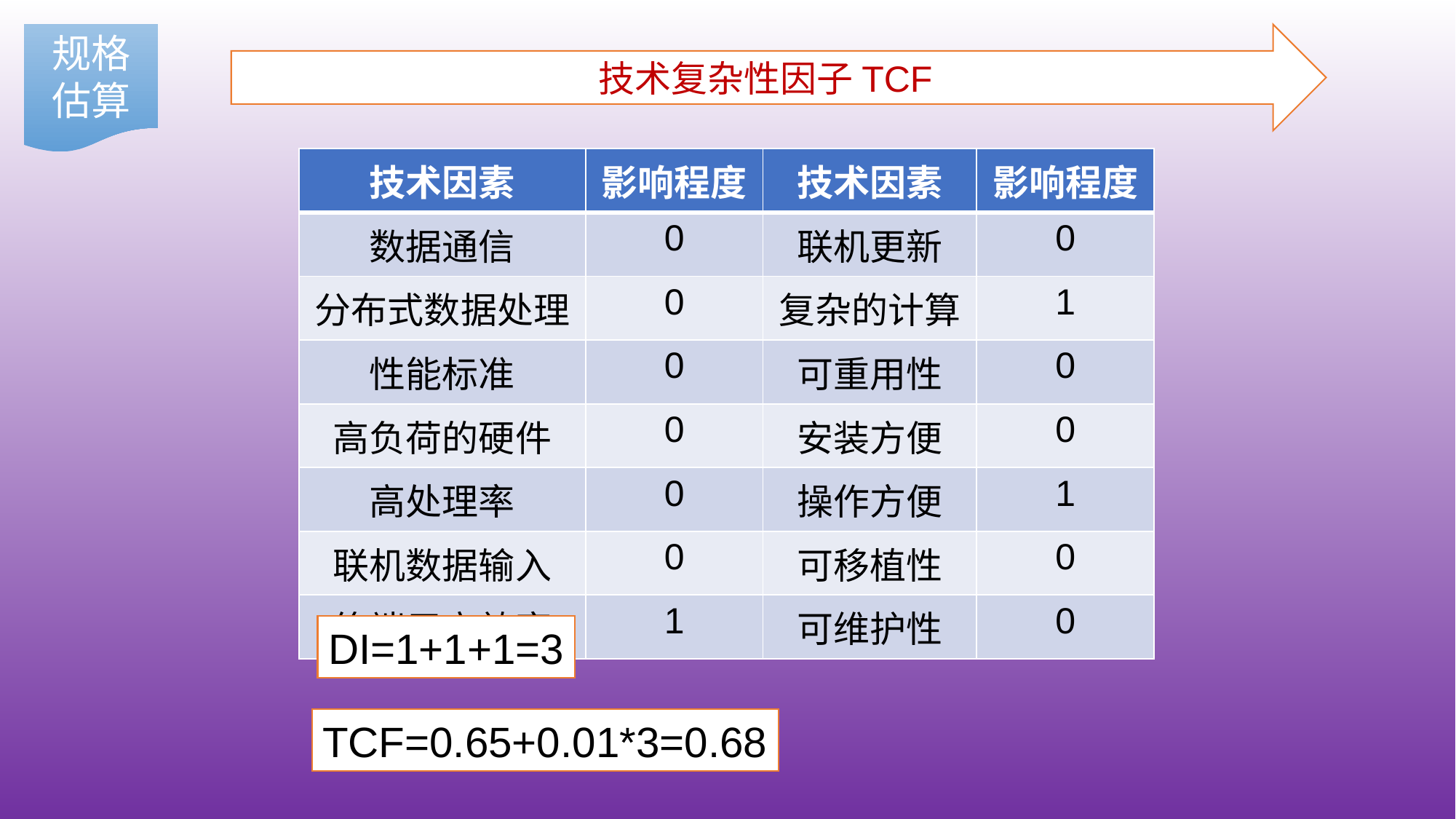

规格估算
技术复杂性因子TCF
| 技术因素 | 影响程度 | 技术因素 | 影响程度 |
| --- | --- | --- | --- |
| 数据通信 | 0 | 联机更新 | 0 |
| 分布式数据处理 | 0 | 复杂的计算 | 1 |
| 性能标准 | 0 | 可重用性 | 0 |
| 高负荷的硬件 | 0 | 安装方便 | 0 |
| 高处理率 | 0 | 操作方便 | 1 |
| 联机数据输入 | 0 | 可移植性 | 0 |
| 终端用户效率 | 1 | 可维护性 | 0 |
DI=1+1+1=3
TCF=0.65+0.01*3=0.68